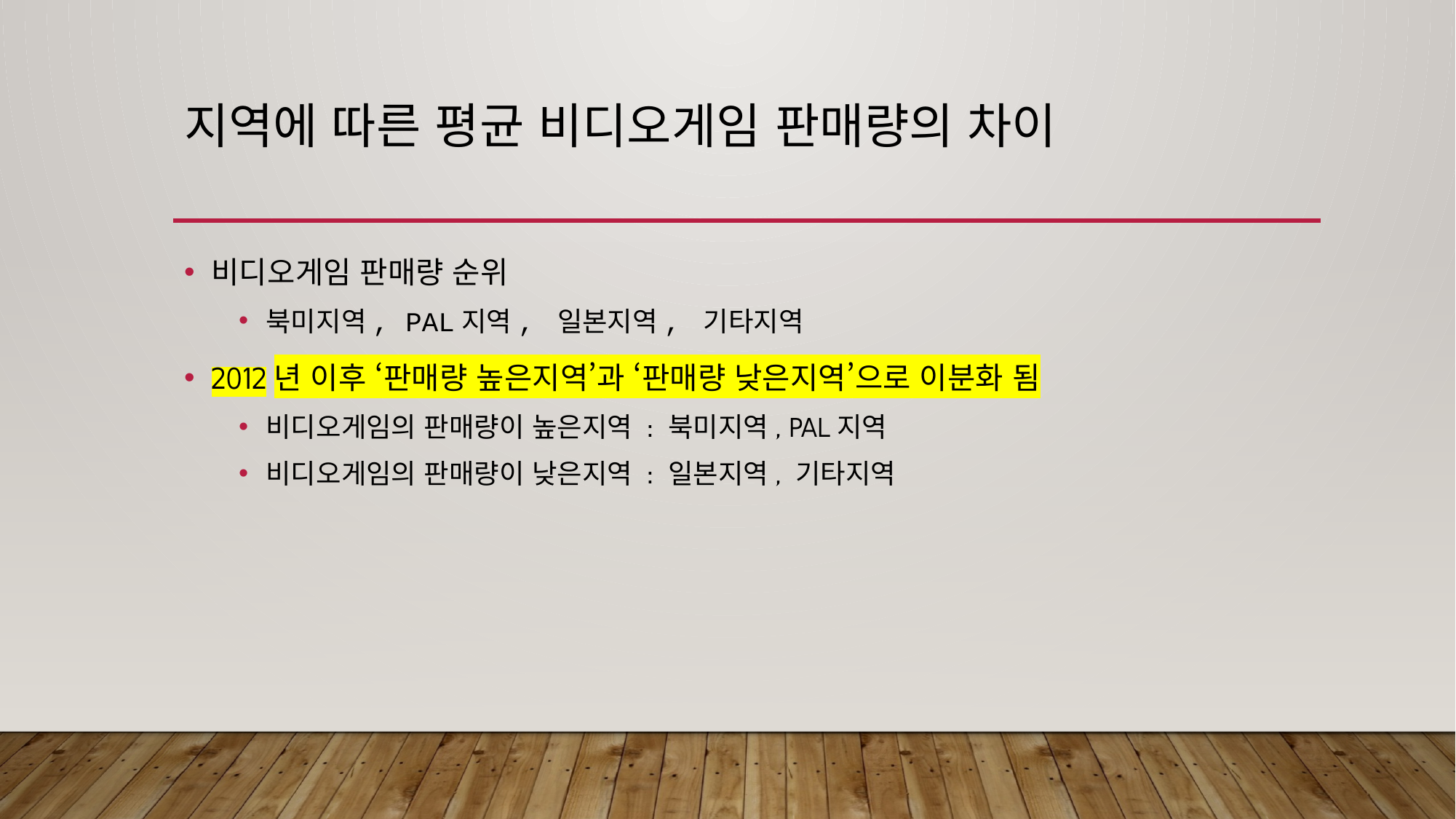

# 지역에 따른 평균 비디오게임 판매량의 차이
비디오게임 판매량 순위
북미지역, PAL지역, 일본지역, 기타지역
2012년 이후 ‘판매량 높은지역’과 ‘판매량 낮은지역’으로 이분화 됨
비디오게임의 판매량이 높은지역 : 북미지역, PAL지역
비디오게임의 판매량이 낮은지역 : 일본지역, 기타지역